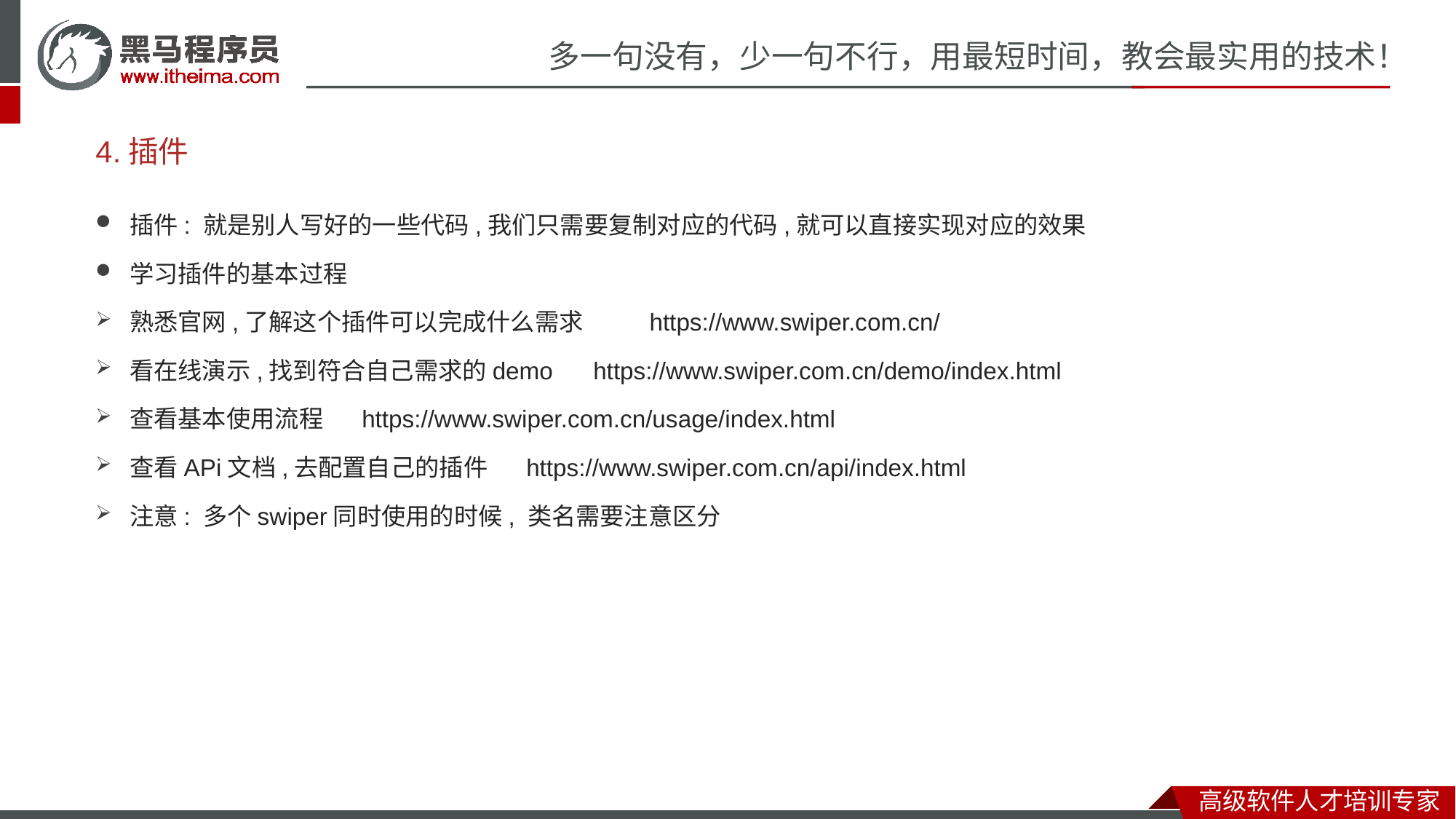

# 4.插件
插件: 就是别人写好的一些代码,我们只需要复制对应的代码,就可以直接实现对应的效果
学习插件的基本过程
熟悉官网,了解这个插件可以完成什么需求           https://www.swiper.com.cn/
看在线演示,找到符合自己需求的demo      https://www.swiper.com.cn/demo/index.html
查看基本使用流程      https://www.swiper.com.cn/usage/index.html
查看APi文档,去配置自己的插件      https://www.swiper.com.cn/api/index.html
注意: 多个swiper同时使用的时候, 类名需要注意区分